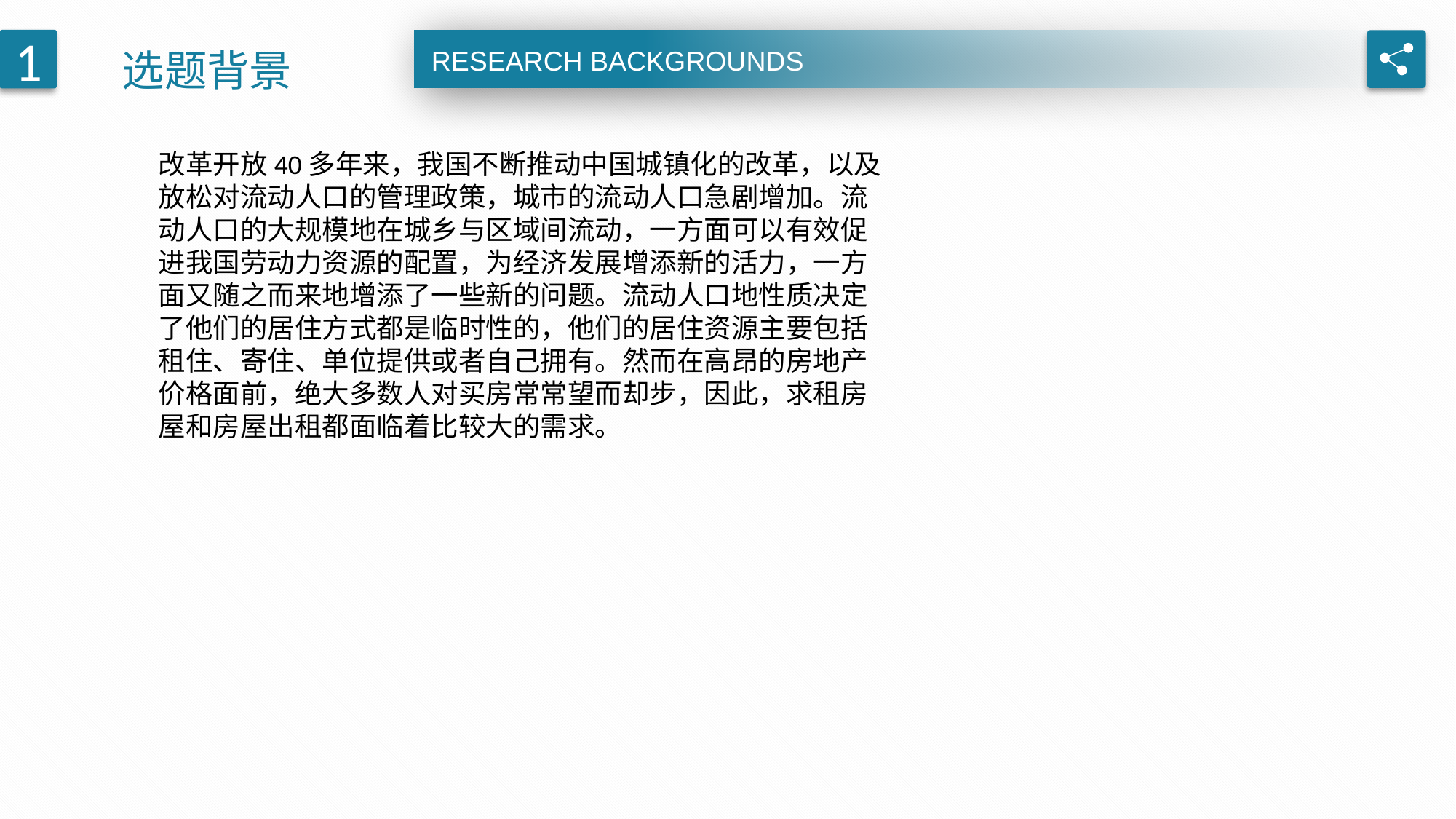

选题背景
1

RESEARCH BACKGROUNDS

改革开放40多年来，我国不断推动中国城镇化的改革，以及放松对流动人口的管理政策，城市的流动人口急剧增加。流动人口的大规模地在城乡与区域间流动，一方面可以有效促进我国劳动力资源的配置，为经济发展增添新的活力，一方面又随之而来地增添了一些新的问题。流动人口地性质决定了他们的居住方式都是临时性的，他们的居住资源主要包括租住、寄住、单位提供或者自己拥有。然而在高昂的房地产价格面前，绝大多数人对买房常常望而却步，因此，求租房屋和房屋出租都面临着比较大的需求。